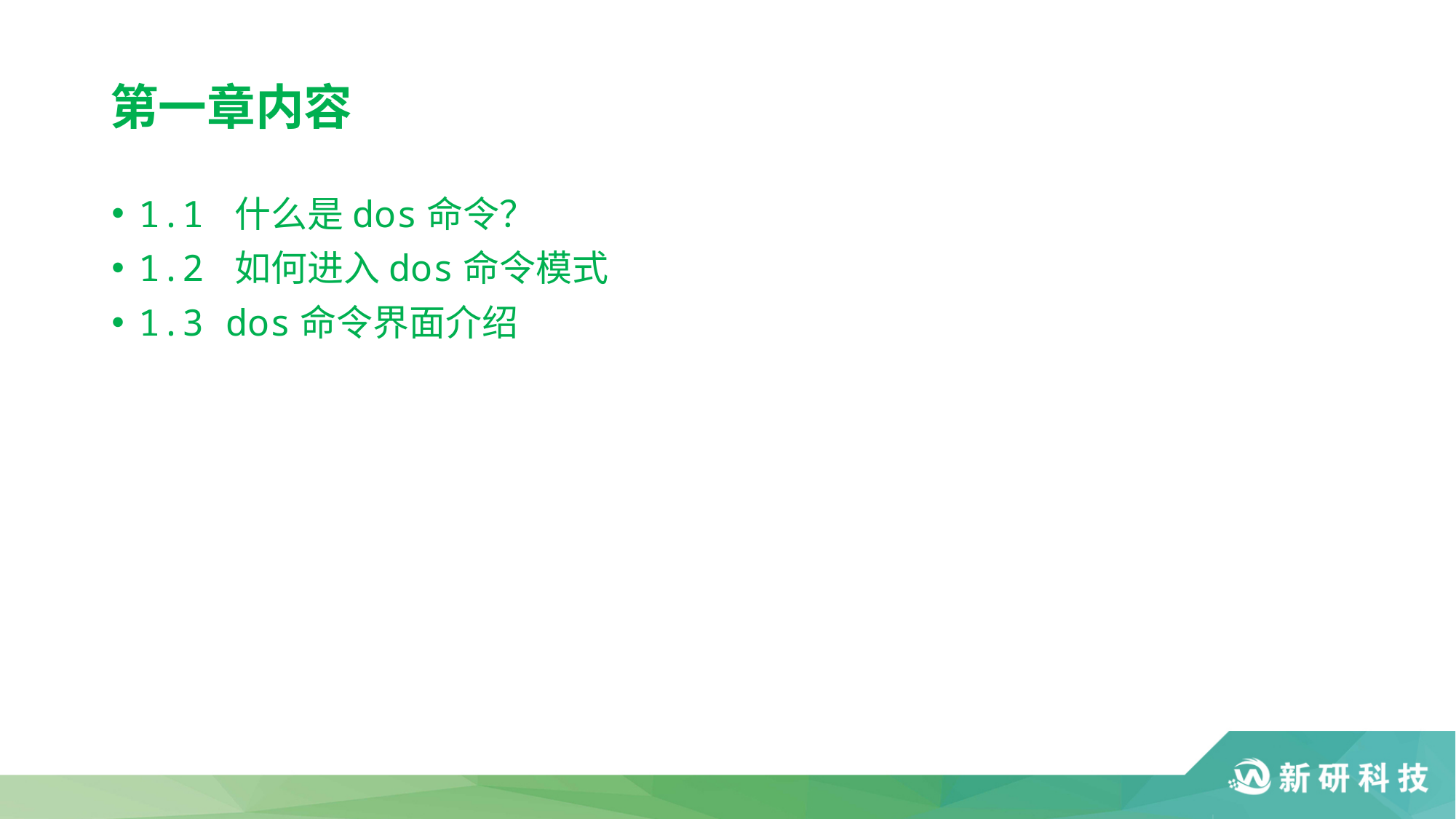

# 第一章内容
1.1 什么是dos命令？
1.2 如何进入dos命令模式
1.3 dos命令界面介绍